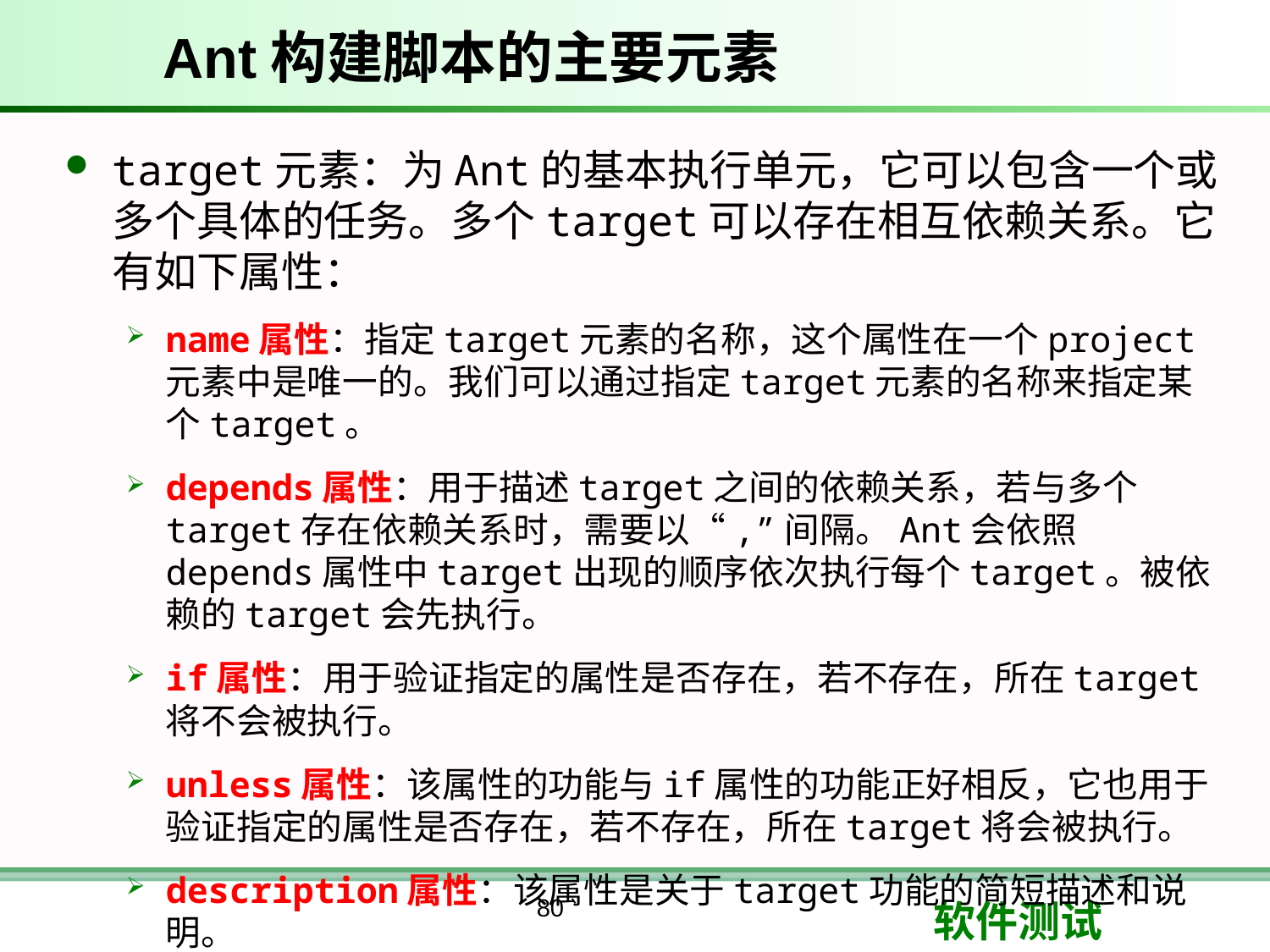

# Ant构建脚本的主要元素
target元素：为Ant的基本执行单元，它可以包含一个或多个具体的任务。多个target可以存在相互依赖关系。它有如下属性：
name属性：指定target元素的名称，这个属性在一个project元素中是唯一的。我们可以通过指定target元素的名称来指定某个target。
depends属性：用于描述target之间的依赖关系，若与多个target存在依赖关系时，需要以“,”间隔。Ant会依照depends属性中target出现的顺序依次执行每个target。被依赖的target会先执行。
if属性：用于验证指定的属性是否存在，若不存在，所在target将不会被执行。
unless属性：该属性的功能与if属性的功能正好相反，它也用于验证指定的属性是否存在，若不存在，所在target将会被执行。
description属性：该属性是关于target功能的简短描述和说明。

80